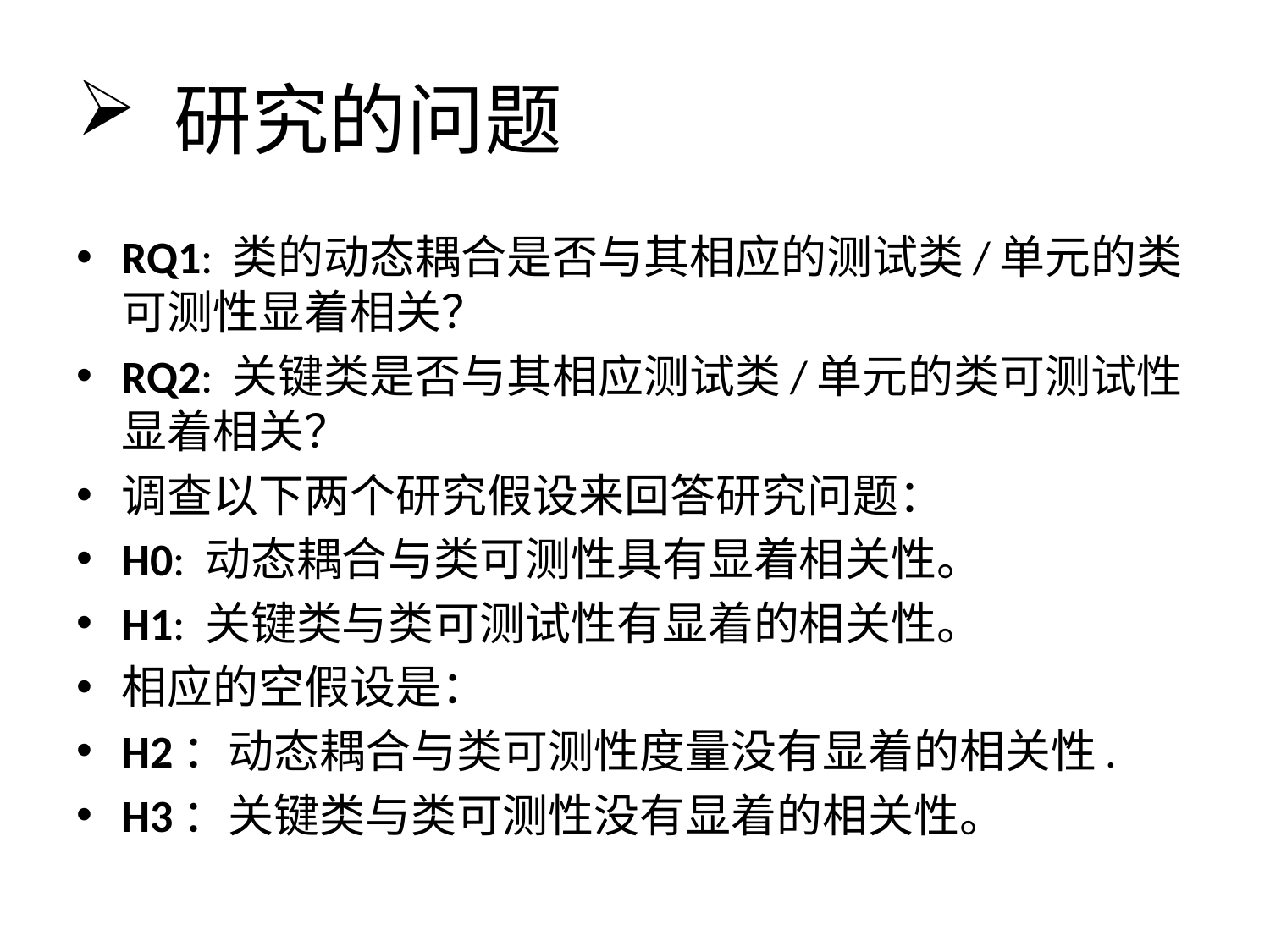

# 研究的问题
RQ1: 类的动态耦合是否与其相应的测试类/单元的类可测性显着相关？
RQ2: 关键类是否与其相应测试类/单元的类可测试性显着相关？
调查以下两个研究假设来回答研究问题：
H0: 动态耦合与类可测性具有显着相关性。
H1: 关键类与类可测试性有显着的相关性。
相应的空假设是：
H2：动态耦合与类可测性度量没有显着的相关性.
H3：关键类与类可测性没有显着的相关性。